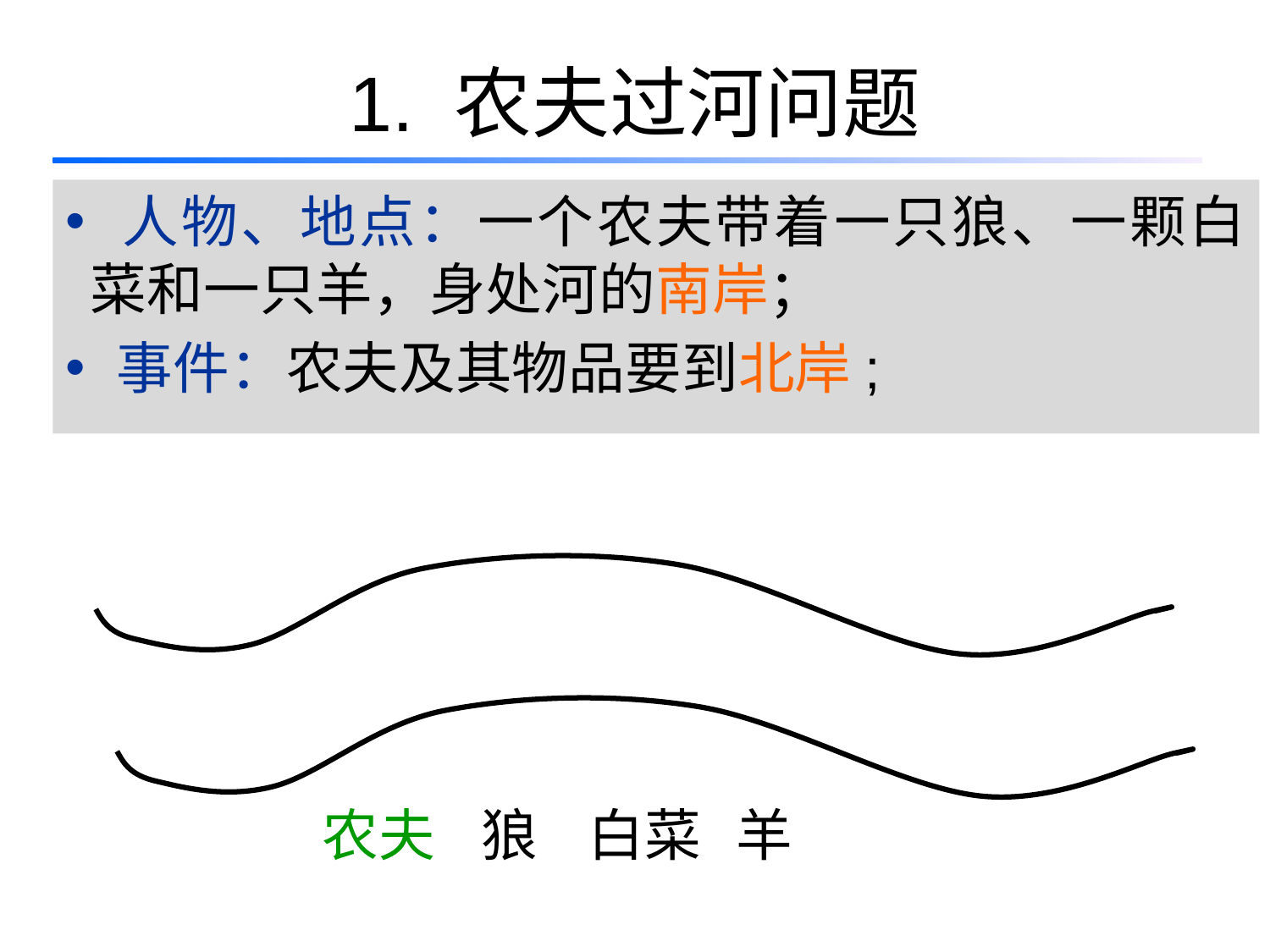

# 1. 农夫过河问题

 人物、地点：一个农夫带着一只狼、一颗白菜和一只羊，身处河的南岸；
 事件：农夫及其物品要到北岸;

农夫
狼
白菜
羊